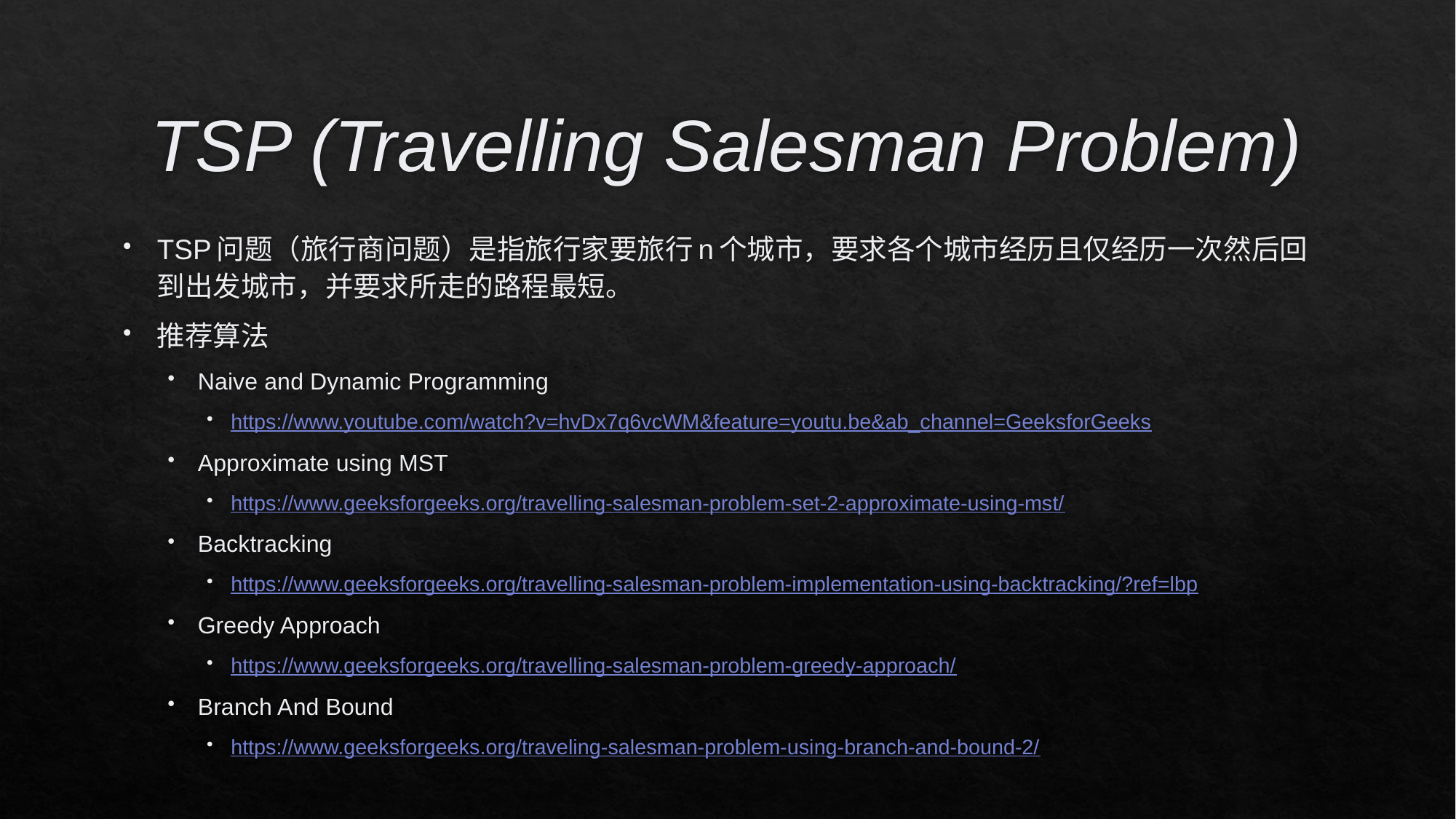

# TSP (Travelling Salesman Problem)
TSP问题（旅行商问题）是指旅行家要旅行n个城市，要求各个城市经历且仅经历一次然后回到出发城市，并要求所走的路程最短。
推荐算法
Naive and Dynamic Programming
https://www.youtube.com/watch?v=hvDx7q6vcWM&feature=youtu.be&ab_channel=GeeksforGeeks
Approximate using MST
https://www.geeksforgeeks.org/travelling-salesman-problem-set-2-approximate-using-mst/
Backtracking
https://www.geeksforgeeks.org/travelling-salesman-problem-implementation-using-backtracking/?ref=lbp
Greedy Approach
https://www.geeksforgeeks.org/travelling-salesman-problem-greedy-approach/
Branch And Bound
https://www.geeksforgeeks.org/traveling-salesman-problem-using-branch-and-bound-2/